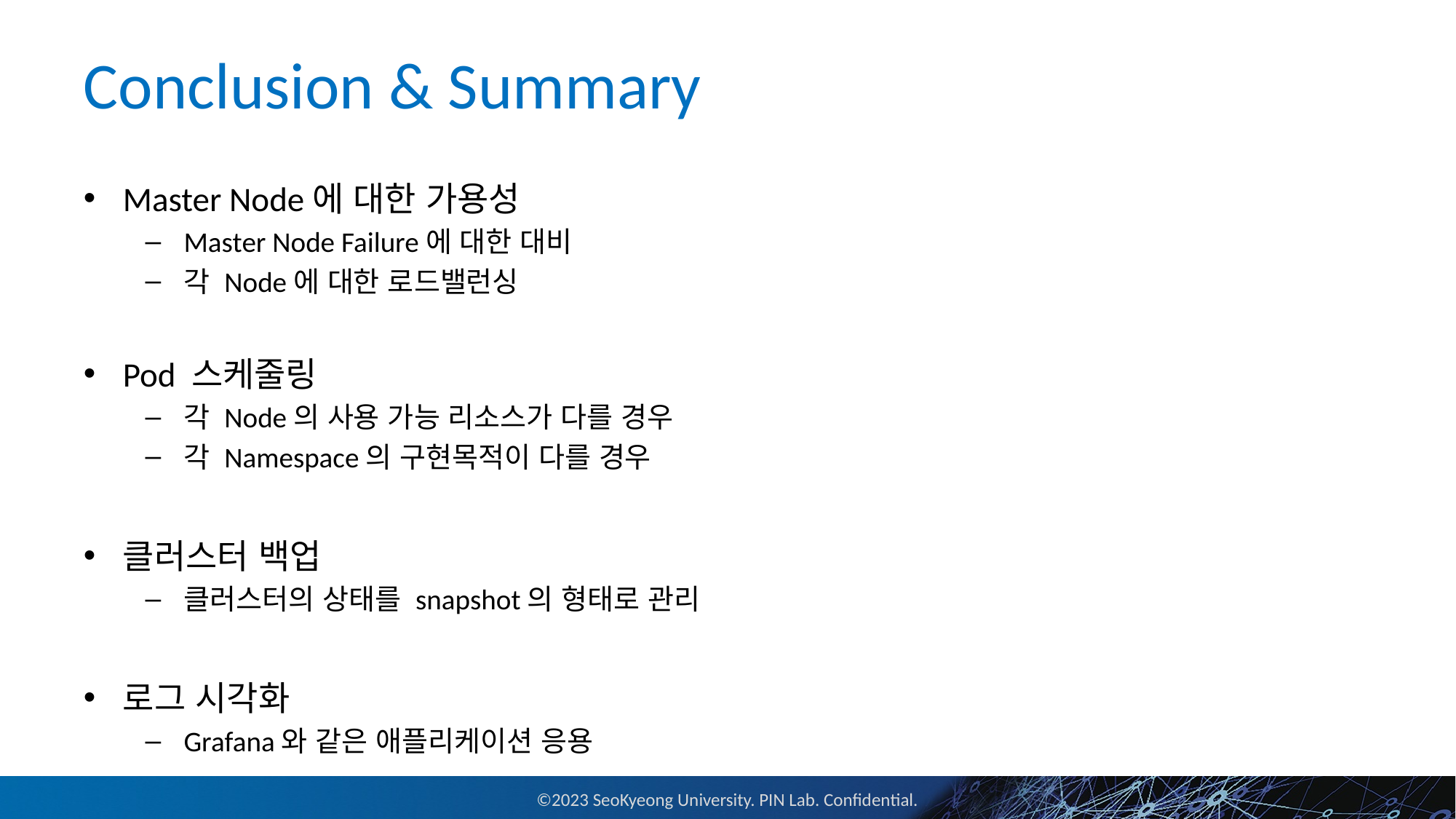

# Conclusion & Summary
Master Node에 대한 가용성
Master Node Failure에 대한 대비
각 Node에 대한 로드밸런싱

Pod 스케줄링
각 Node의 사용 가능 리소스가 다를 경우
각 Namespace의 구현목적이 다를 경우

클러스터 백업
클러스터의 상태를 snapshot의 형태로 관리

로그 시각화
Grafana와 같은 애플리케이션 응용